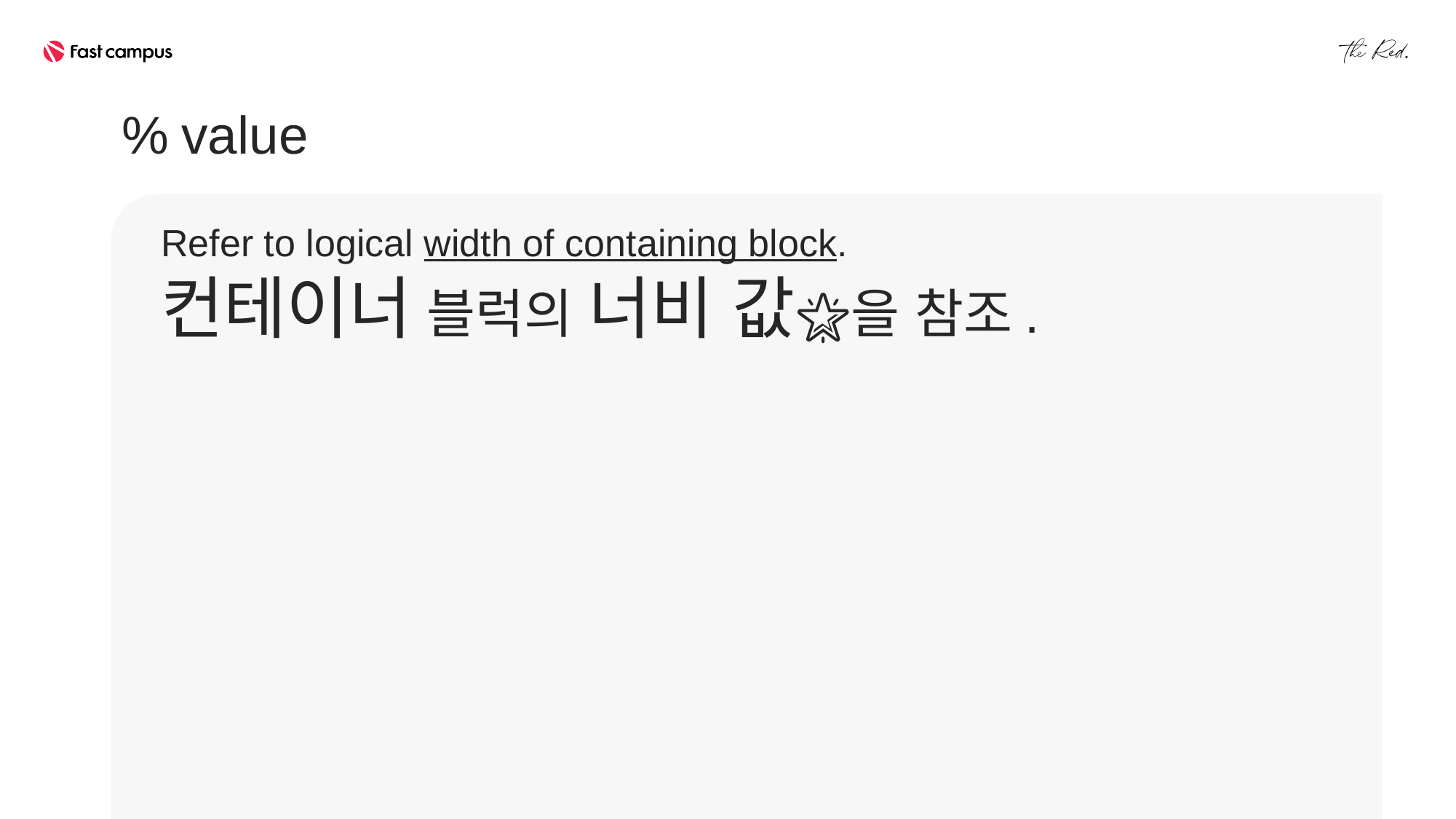

% value
Refer to logical width of containing block.
컨테이너 블럭의 너비 값🌟을 참조.